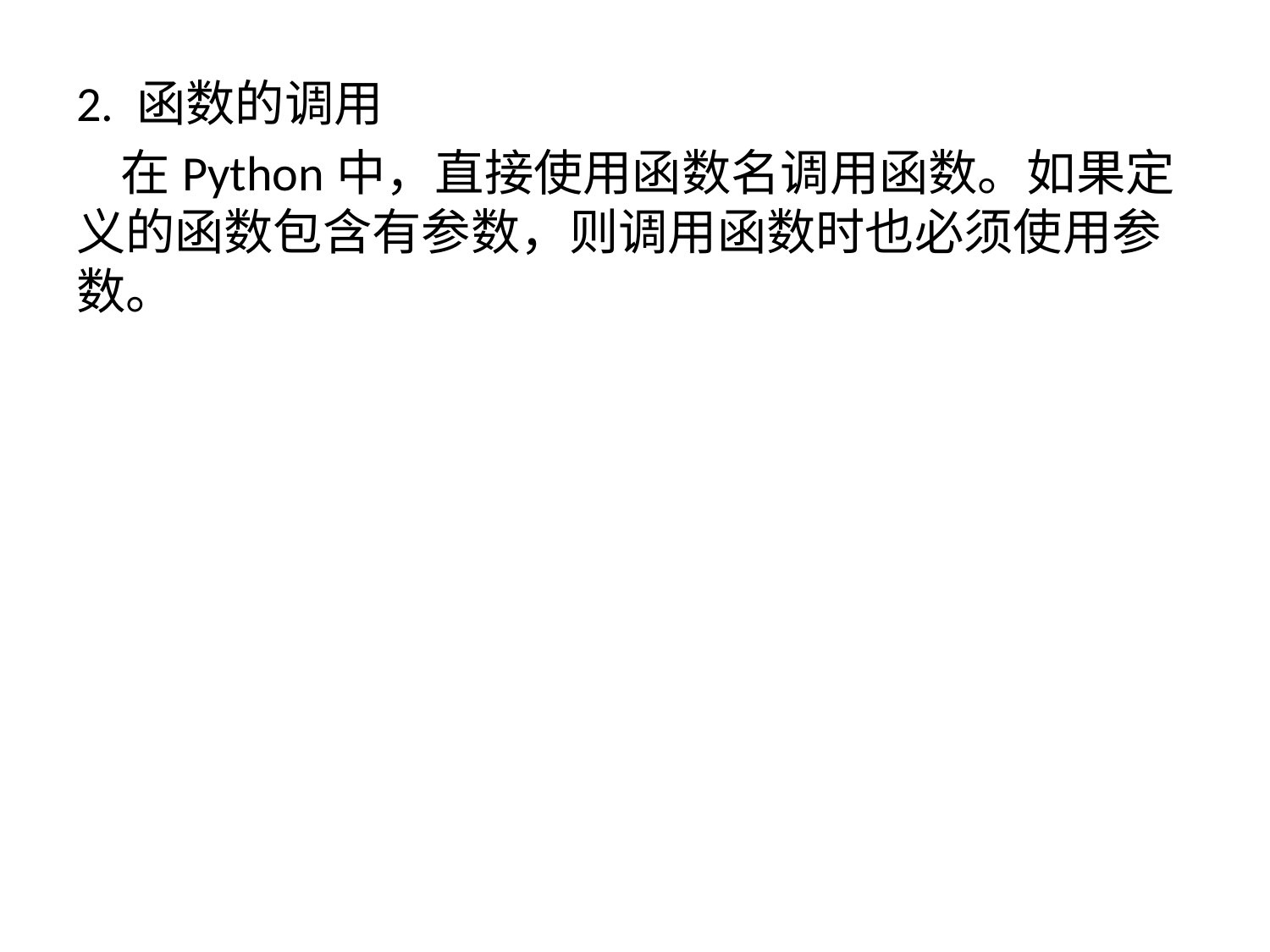

2. 函数的调用
   在Python中，直接使用函数名调用函数。如果定义的函数包含有参数，则调用函数时也必须使用参数。